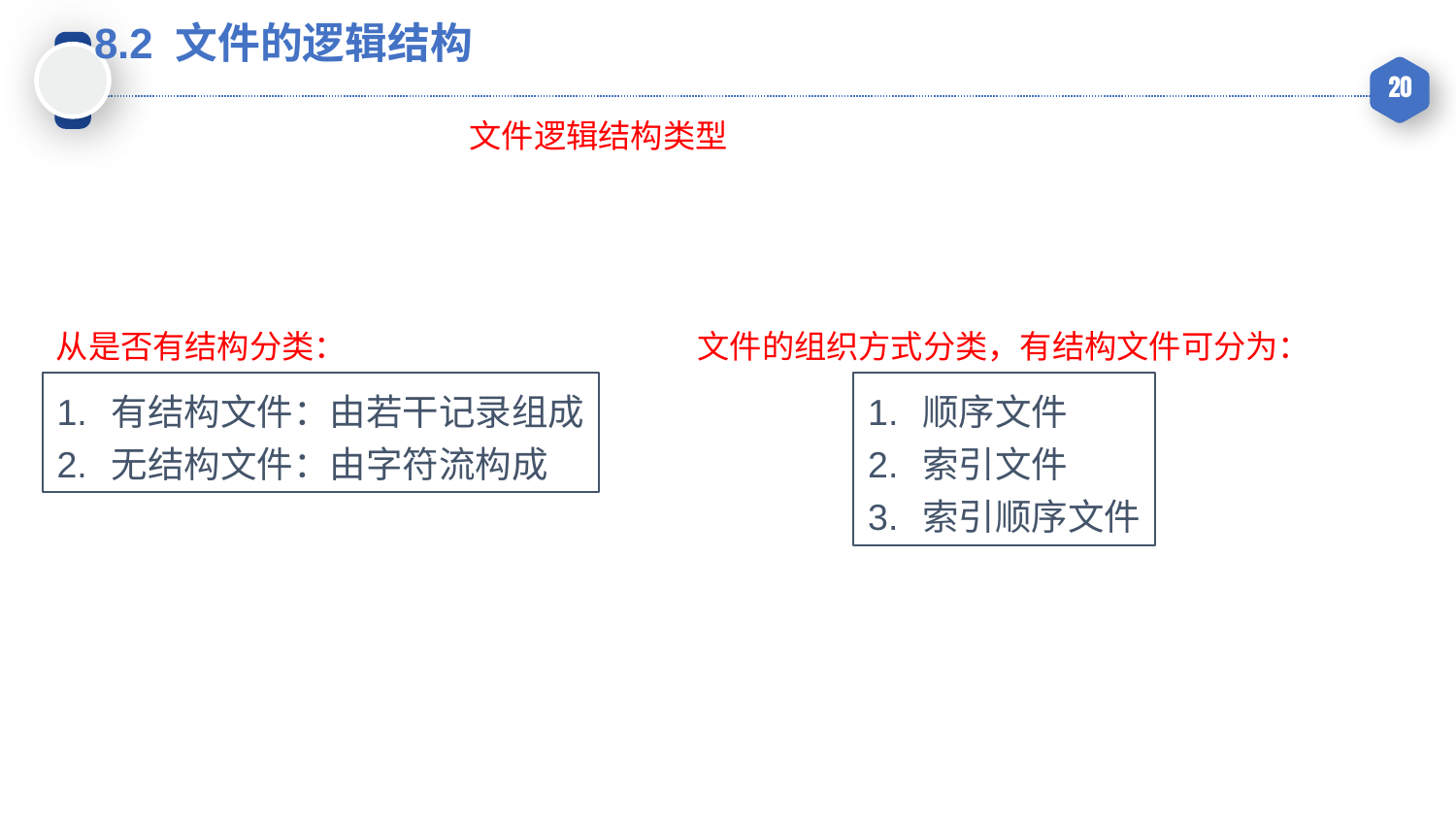

8.2 文件的逻辑结构
文件逻辑结构类型
从是否有结构分类：
文件的组织方式分类，有结构文件可分为：
有结构文件：由若干记录组成
无结构文件：由字符流构成
顺序文件
索引文件
索引顺序文件